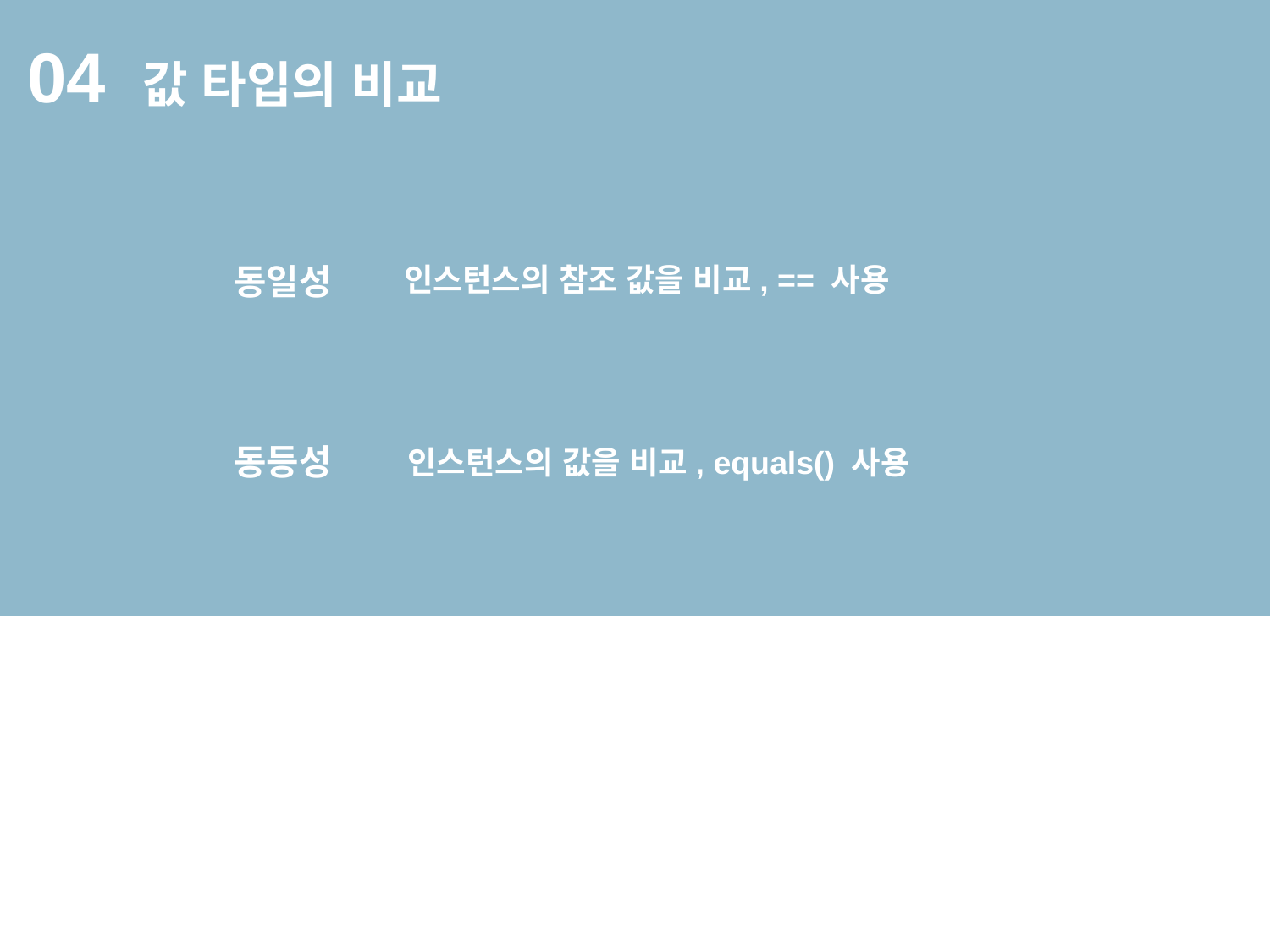

04 값 타입의 비교
동일성
인스턴스의 참조 값을 비교, == 사용
동등성
인스턴스의 값을 비교, equals() 사용